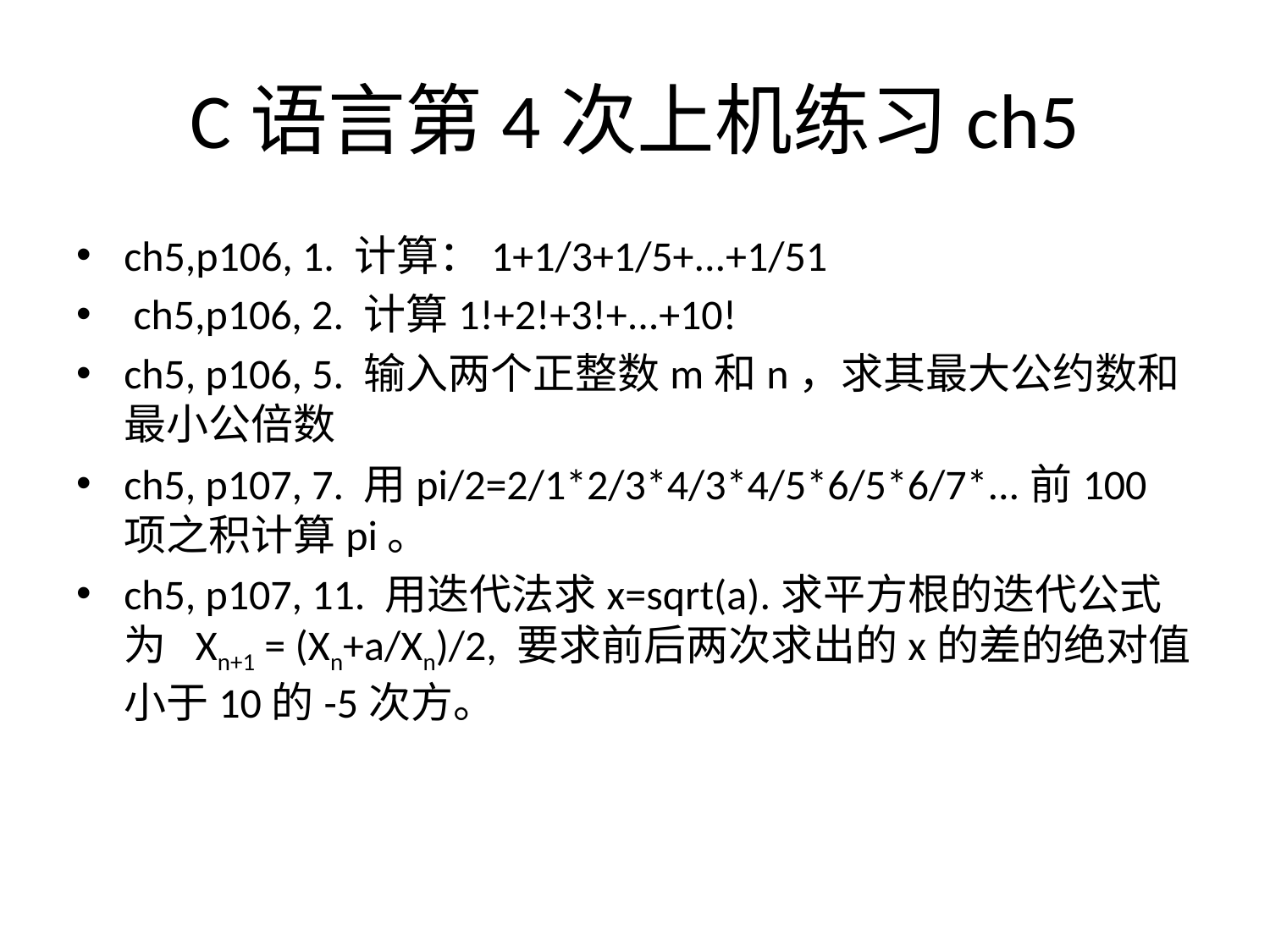

# C语言第4次上机练习ch5
ch5,p106, 1. 计算：1+1/3+1/5+...+1/51
 ch5,p106, 2. 计算1!+2!+3!+...+10!
ch5, p106, 5. 输入两个正整数m和n，求其最大公约数和最小公倍数
ch5, p107, 7. 用pi/2=2/1*2/3*4/3*4/5*6/5*6/7*...前100项之积计算pi。
ch5, p107, 11. 用迭代法求x=sqrt(a).求平方根的迭代公式为  Xn+1 = (Xn+a/Xn)/2, 要求前后两次求出的x的差的绝对值小于10的-5次方。